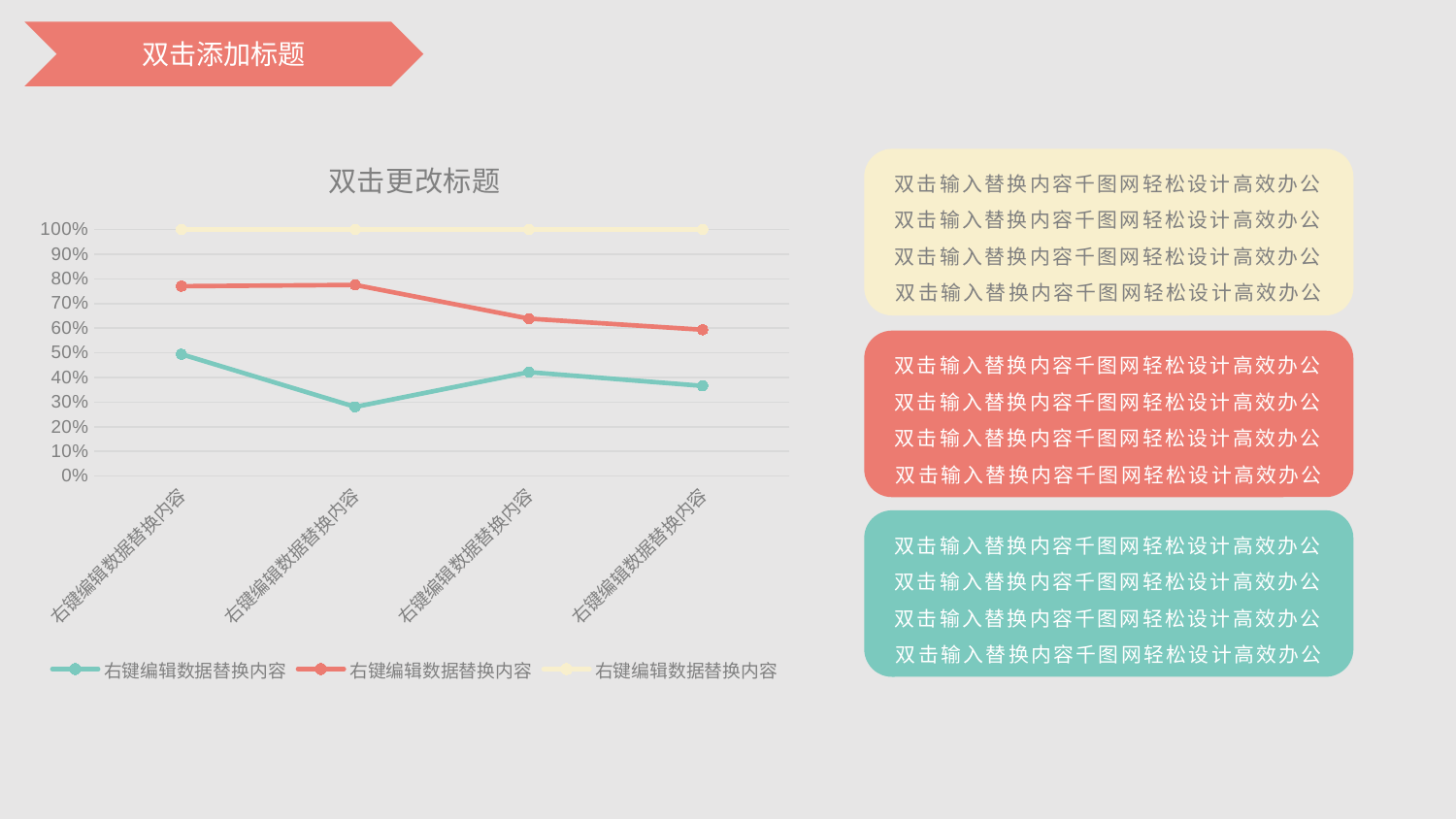

双击添加标题

### Chart: 双击更改标题

| Category | 右键编辑数据替换内容 | 右键编辑数据替换内容 | 右键编辑数据替换内容 |
|---|---|---|---|
| 右键编辑数据替换内容 | 4.3 | 2.4 | 2.0 |
| 右键编辑数据替换内容 | 2.5 | 4.4 | 2.0 |
| 右键编辑数据替换内容 | 3.5 | 1.8 | 3.0 |
| 右键编辑数据替换内容 | 4.5 | 2.8 | 5.0 |
双击输入替换内容千图网轻松设计高效办公双击输入替换内容千图网轻松设计高效办公双击输入替换内容千图网轻松设计高效办公双击输入替换内容千图网轻松设计高效办公
双击输入替换内容千图网轻松设计高效办公双击输入替换内容千图网轻松设计高效办公双击输入替换内容千图网轻松设计高效办公双击输入替换内容千图网轻松设计高效办公
双击输入替换内容千图网轻松设计高效办公双击输入替换内容千图网轻松设计高效办公双击输入替换内容千图网轻松设计高效办公双击输入替换内容千图网轻松设计高效办公